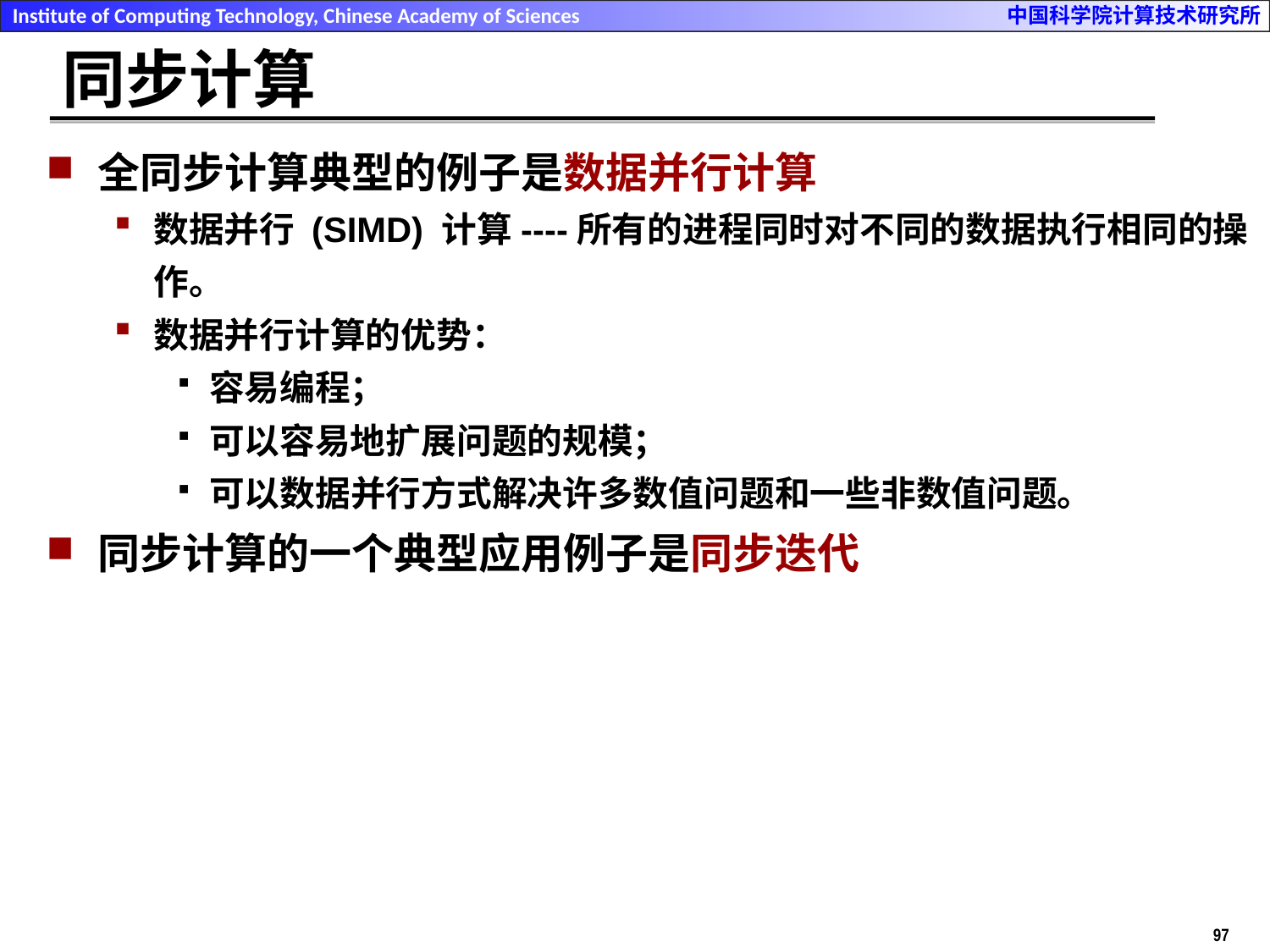

# 同步计算
全同步计算典型的例子是数据并行计算
数据并行 (SIMD) 计算----所有的进程同时对不同的数据执行相同的操作。
数据并行计算的优势：
容易编程；
可以容易地扩展问题的规模；
可以数据并行方式解决许多数值问题和一些非数值问题。
同步计算的一个典型应用例子是同步迭代